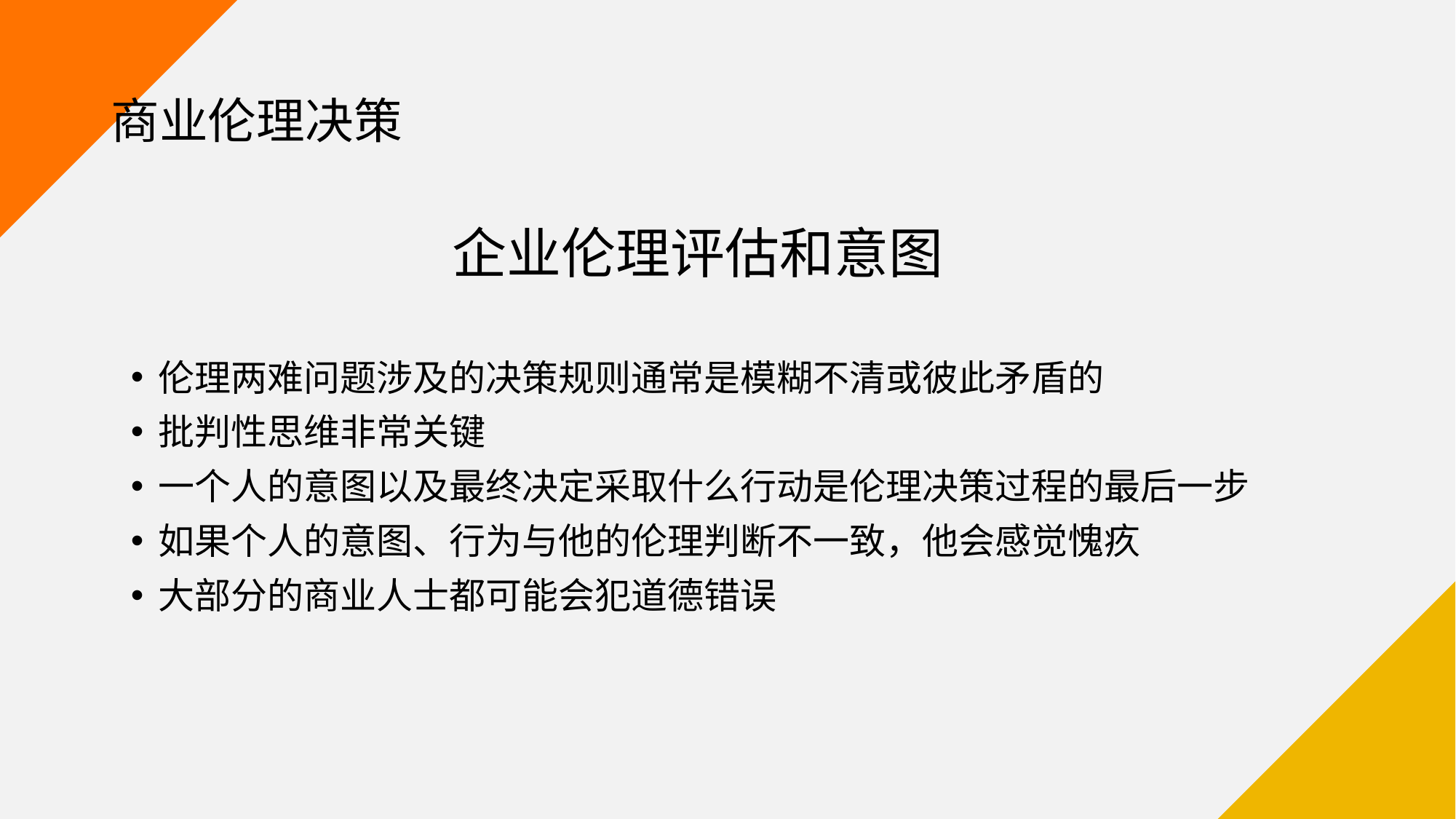

# 商业伦理决策
企业伦理评估和意图
伦理两难问题涉及的决策规则通常是模糊不清或彼此矛盾的
批判性思维非常关键
一个人的意图以及最终决定采取什么行动是伦理决策过程的最后一步
如果个人的意图、行为与他的伦理判断不一致，他会感觉愧疚
大部分的商业人士都可能会犯道德错误